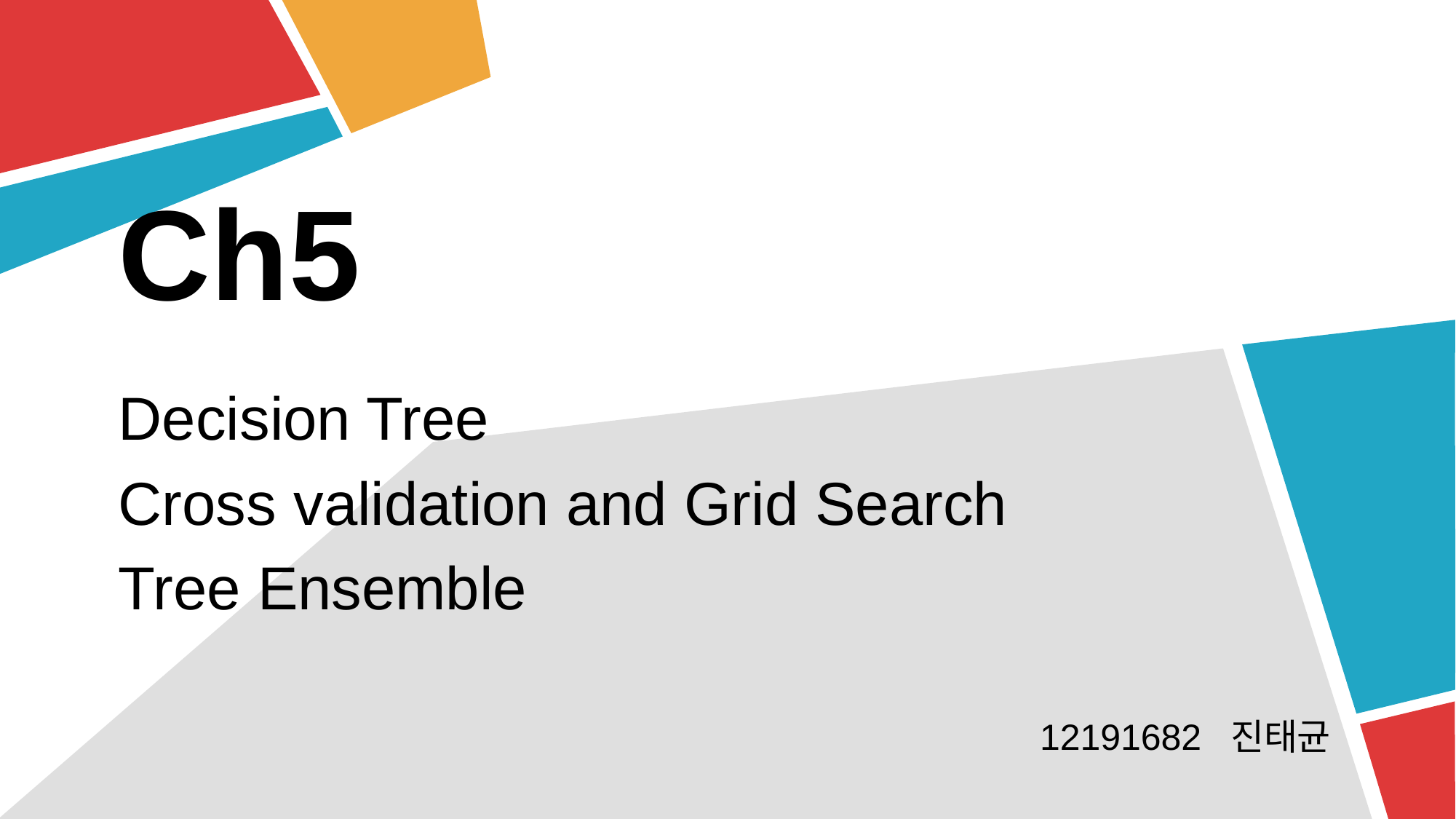

# Ch5
Decision Tree
Cross validation and Grid Search
Tree Ensemble
12191682  진태균